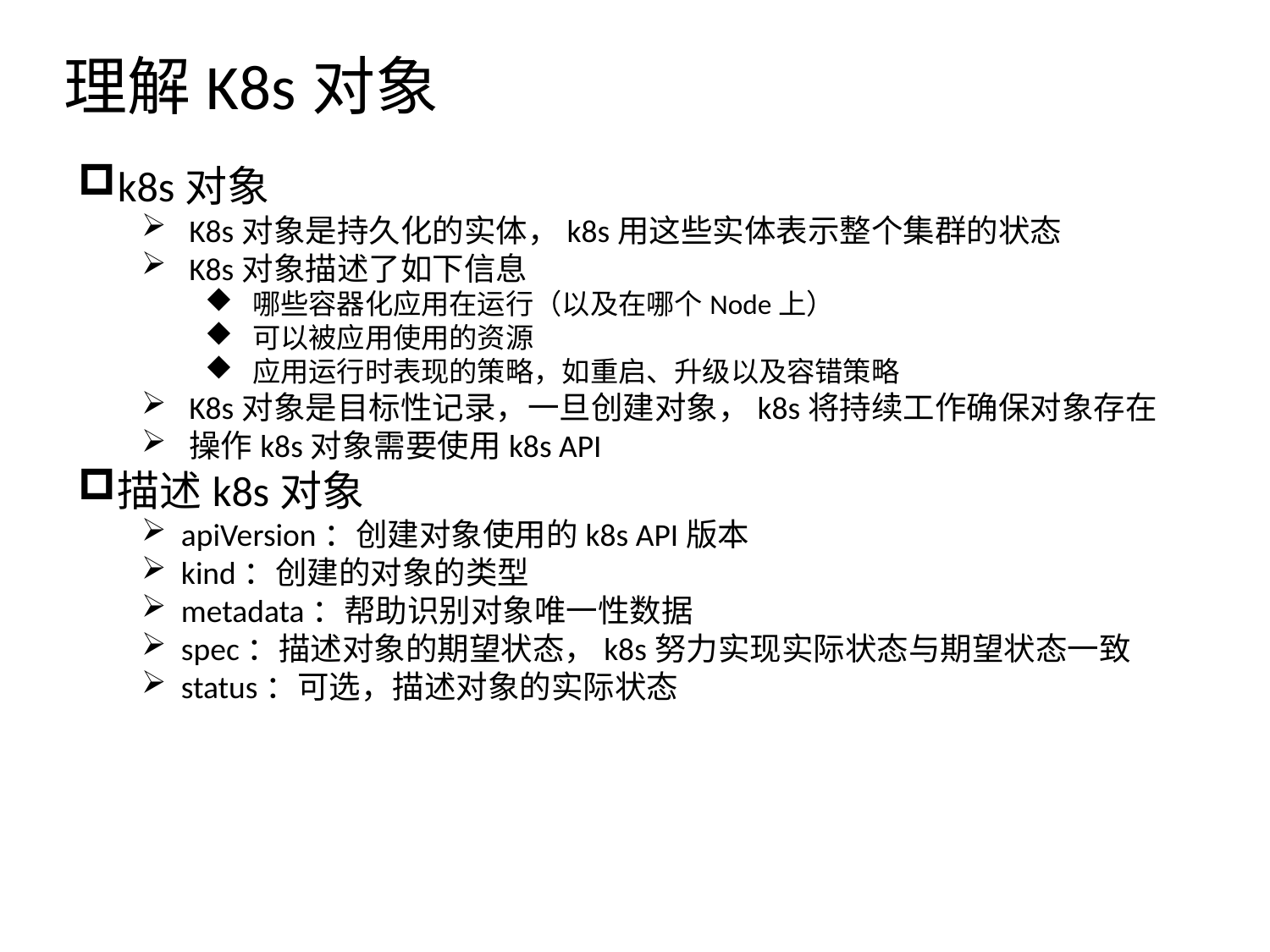

理解K8s对象
k8s对象
K8s对象是持久化的实体，k8s用这些实体表示整个集群的状态
K8s对象描述了如下信息
哪些容器化应用在运行（以及在哪个Node上）
可以被应用使用的资源
应用运行时表现的策略，如重启、升级以及容错策略
K8s对象是目标性记录，一旦创建对象，k8s将持续工作确保对象存在
操作k8s对象需要使用k8s API
描述k8s对象
apiVersion：创建对象使用的k8s API版本
kind：创建的对象的类型
metadata：帮助识别对象唯一性数据
spec：描述对象的期望状态，k8s努力实现实际状态与期望状态一致
status：可选，描述对象的实际状态